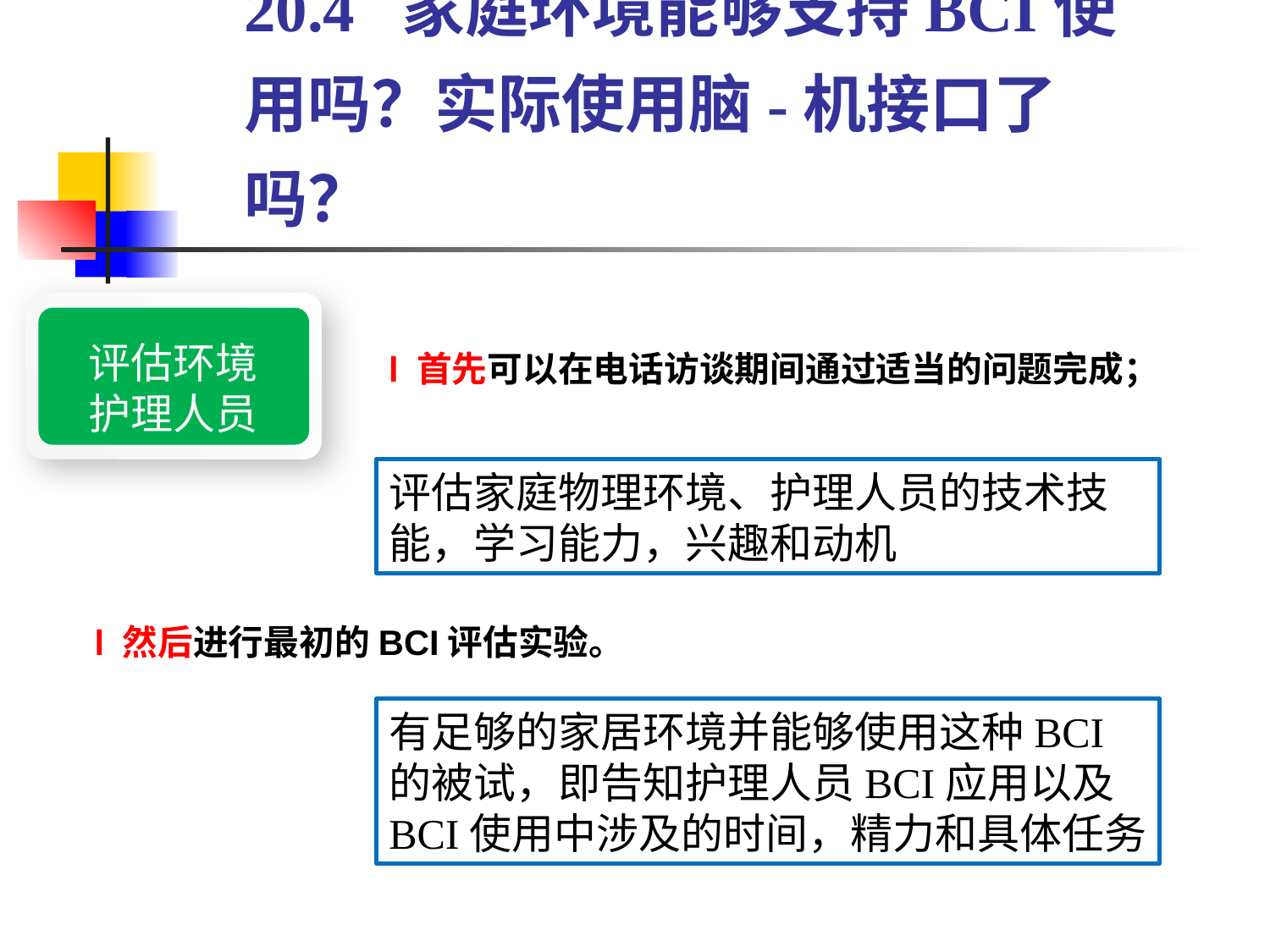

20.4  家庭环境能够支持BCI使用吗？实际使用脑-机接口了吗？

评估环境护理人员
l 首先可以在电话访谈期间通过适当的问题完成；
评估家庭物理环境、护理人员的技术技能，学习能力，兴趣和动机
l 然后进行最初的BCI评估实验。
有足够的家居环境并能够使用这种BCI的被试，即告知护理人员BCI应用以及BCI使用中涉及的时间，精力和具体任务